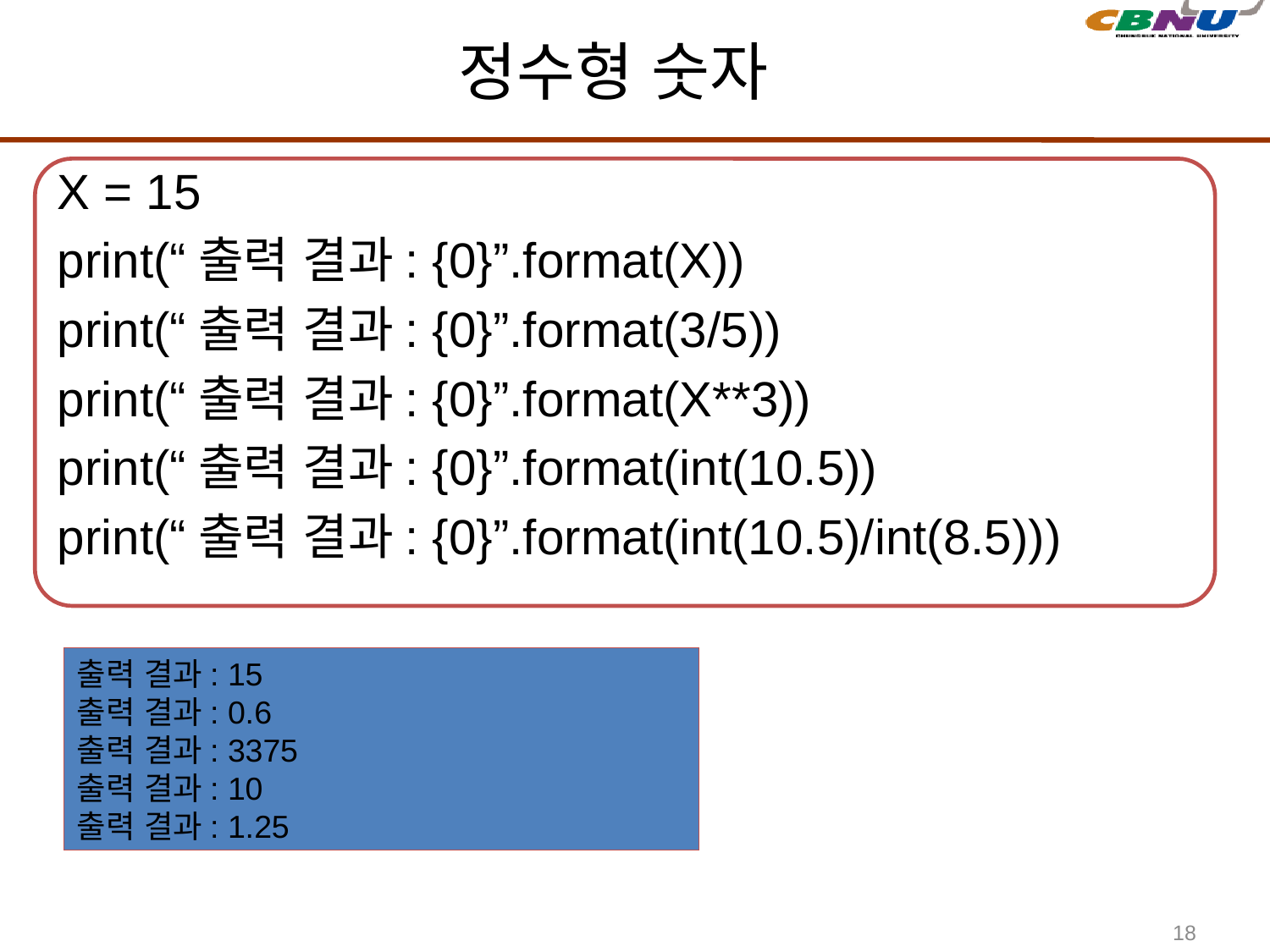

출력 결과: 15 출력 결과: 15 출력 결과: 0.6 출력 결과: 3375 출력 결과: 10
# 정수형 숫자
X = 15
print(“출력 결과: {0}”.format(X))
print(“출력 결과: {0}”.format(3/5))
print(“출력 결과: {0}”.format(X**3))
print(“출력 결과: {0}”.format(int(10.5))
print(“출력 결과: {0}”.format(int(10.5)/int(8.5)))

출력 결과: 15
출력 결과: 0.6
출력 결과: 3375
출력 결과: 10
출력 결과: 1.25
18